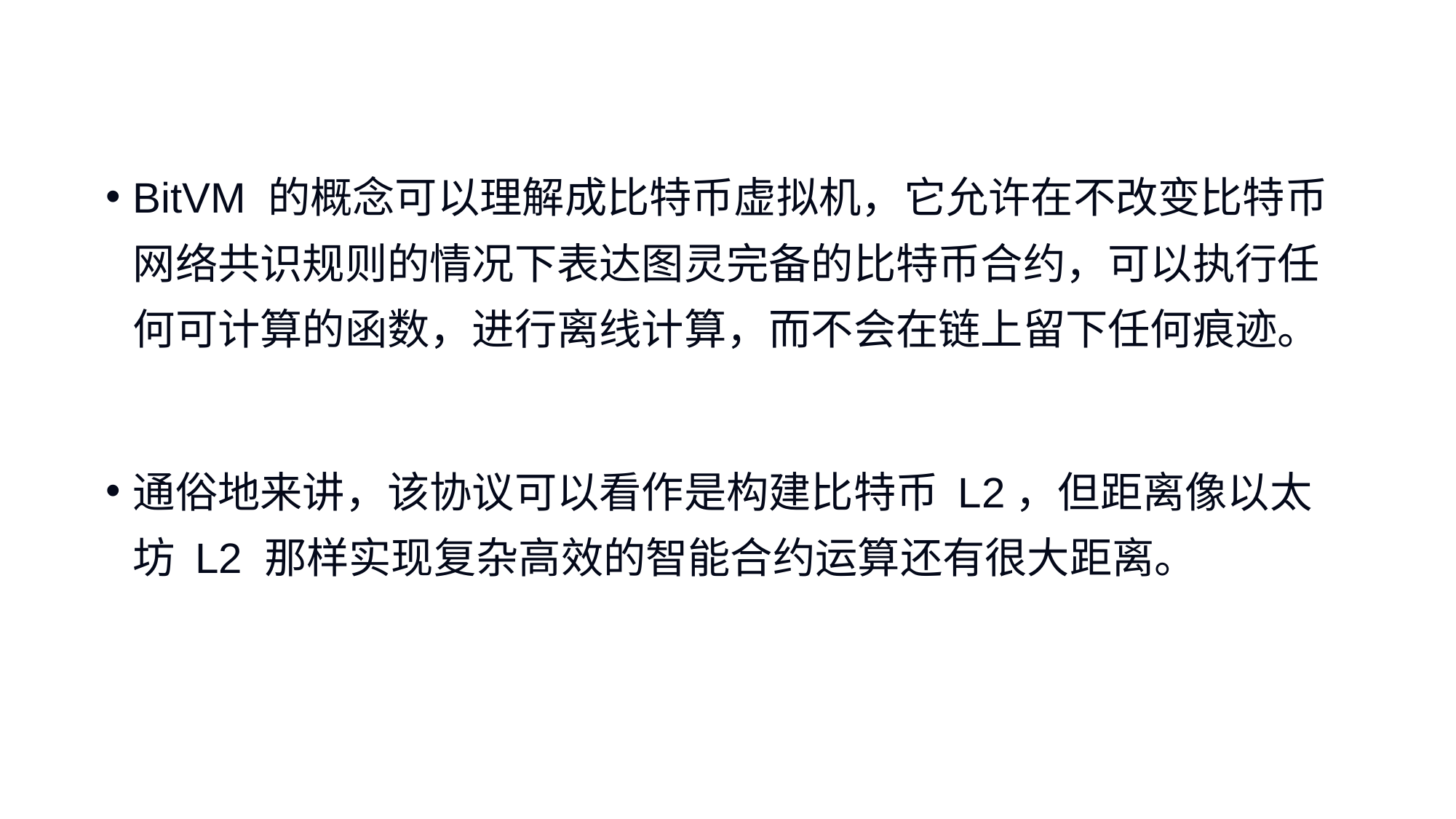

BitVM 的概念可以理解成比特币虚拟机，它允许在不改变比特币网络共识规则的情况下表达图灵完备的比特币合约，可以执行任何可计算的函数，进行离线计算，而不会在链上留下任何痕迹。

通俗地来讲，该协议可以看作是构建比特币 L2，但距离像以太坊 L2 那样实现复杂高效的智能合约运算还有很大距离。